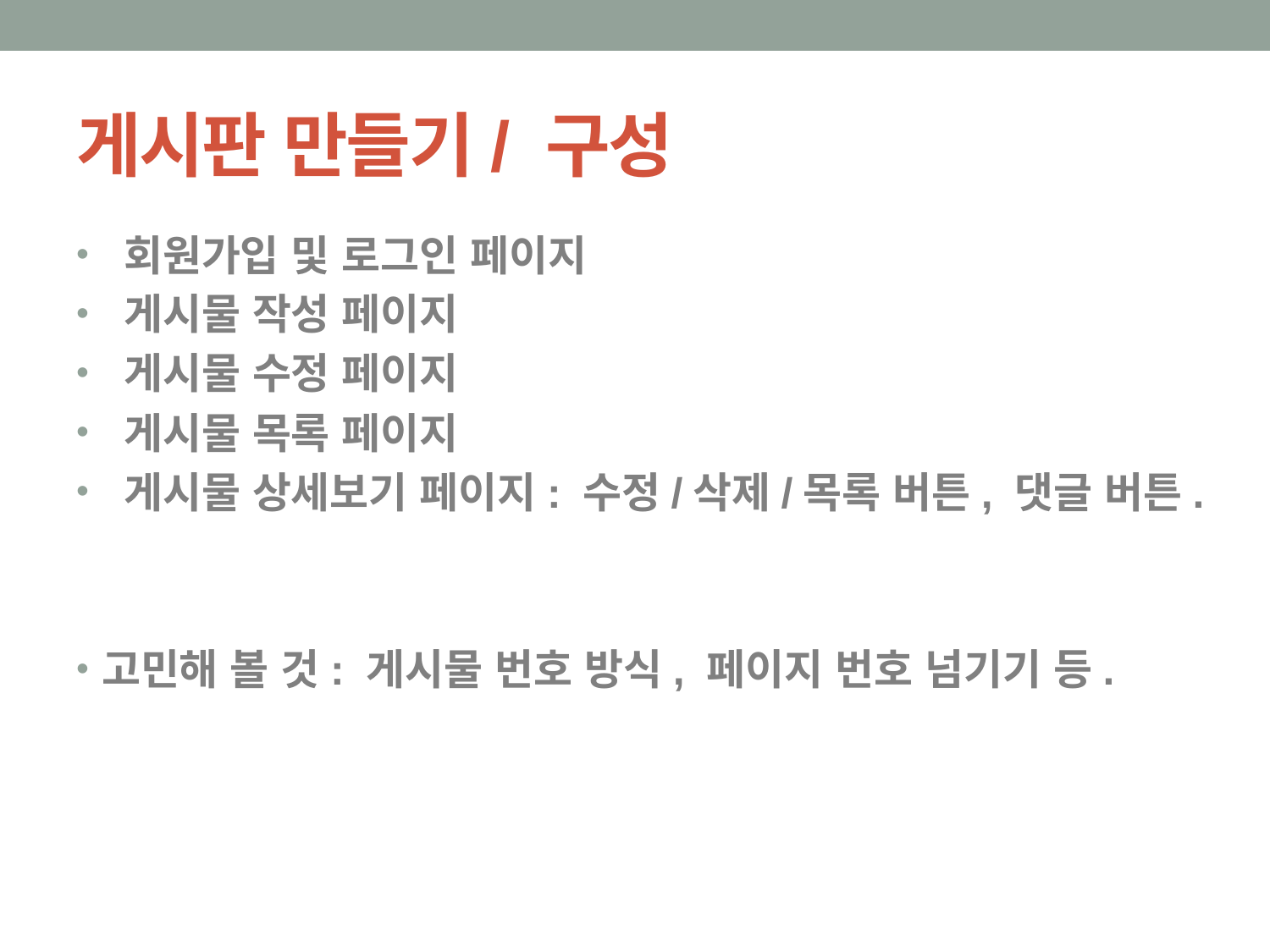

# 게시판 만들기/ 구성
 회원가입 및 로그인 페이지
 게시물 작성 페이지
 게시물 수정 페이지
 게시물 목록 페이지
 게시물 상세보기 페이지: 수정/삭제/목록 버튼, 댓글 버튼.

고민해 볼 것: 게시물 번호 방식, 페이지 번호 넘기기 등.